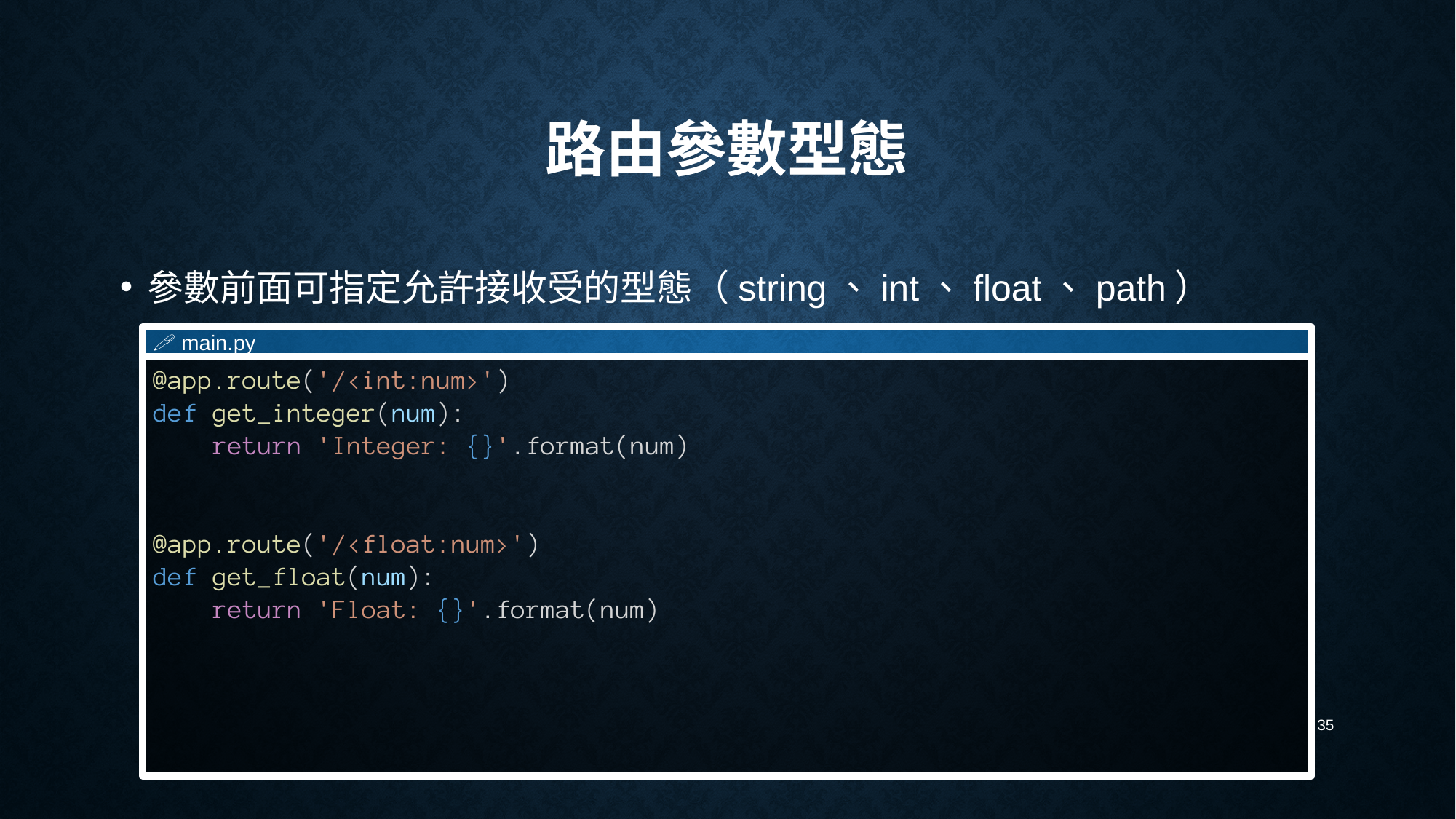

# 路由參數型態
參數前面可指定允許接收受的型態（string、int、float、path）
🖊 main.py
@app.route('/<int:num>')
def get_integer(num):
    return 'Integer: {}'.format(num)
@app.route('/<float:num>')
def get_float(num):
    return 'Float: {}'.format(num)
35